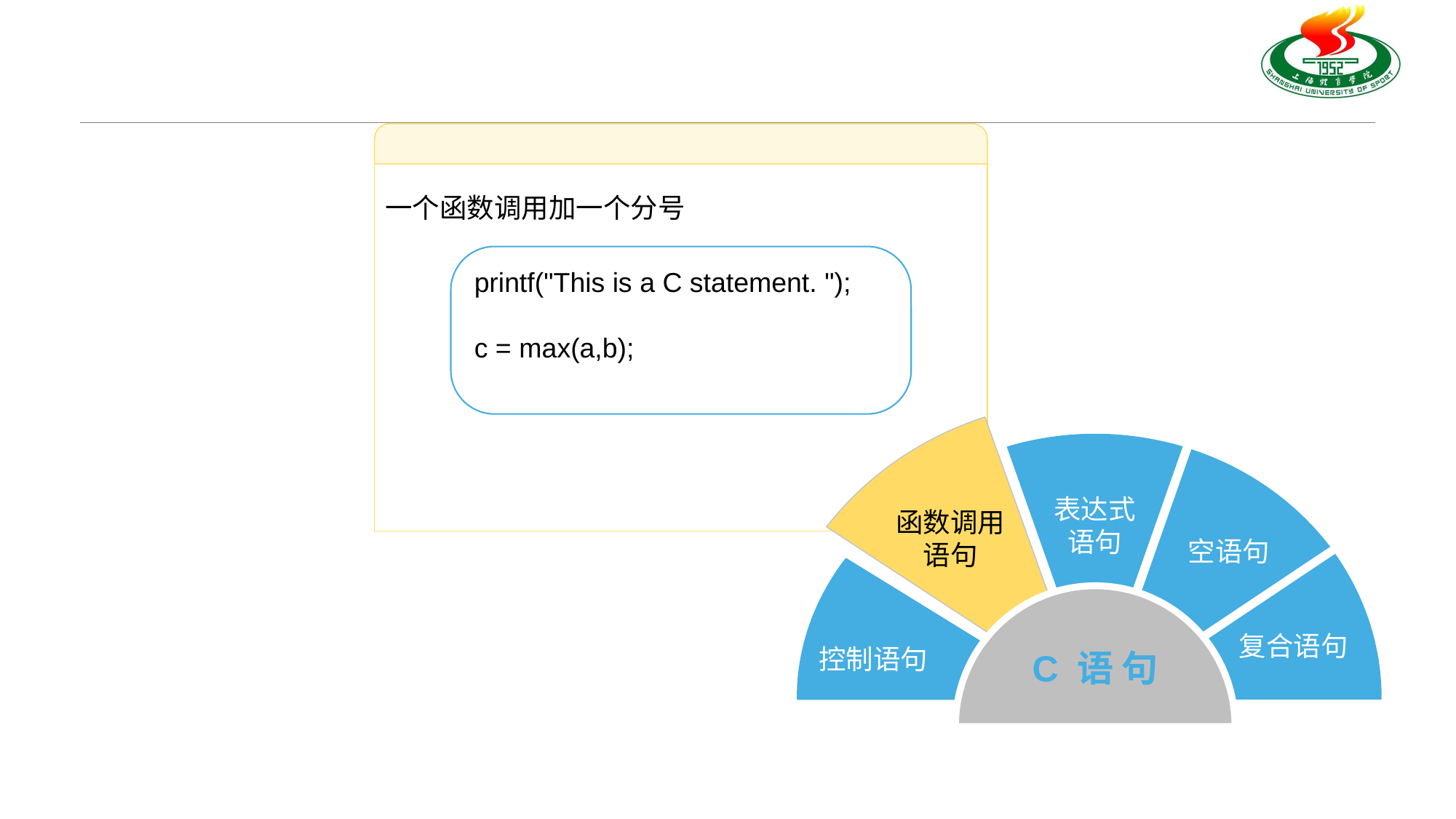

一个函数调用加一个分号

printf("This is a C statement. ");

c = max(a,b);
函数调用
语句
表达式
语句
空语句
复合语句
控制语句
C 语 句